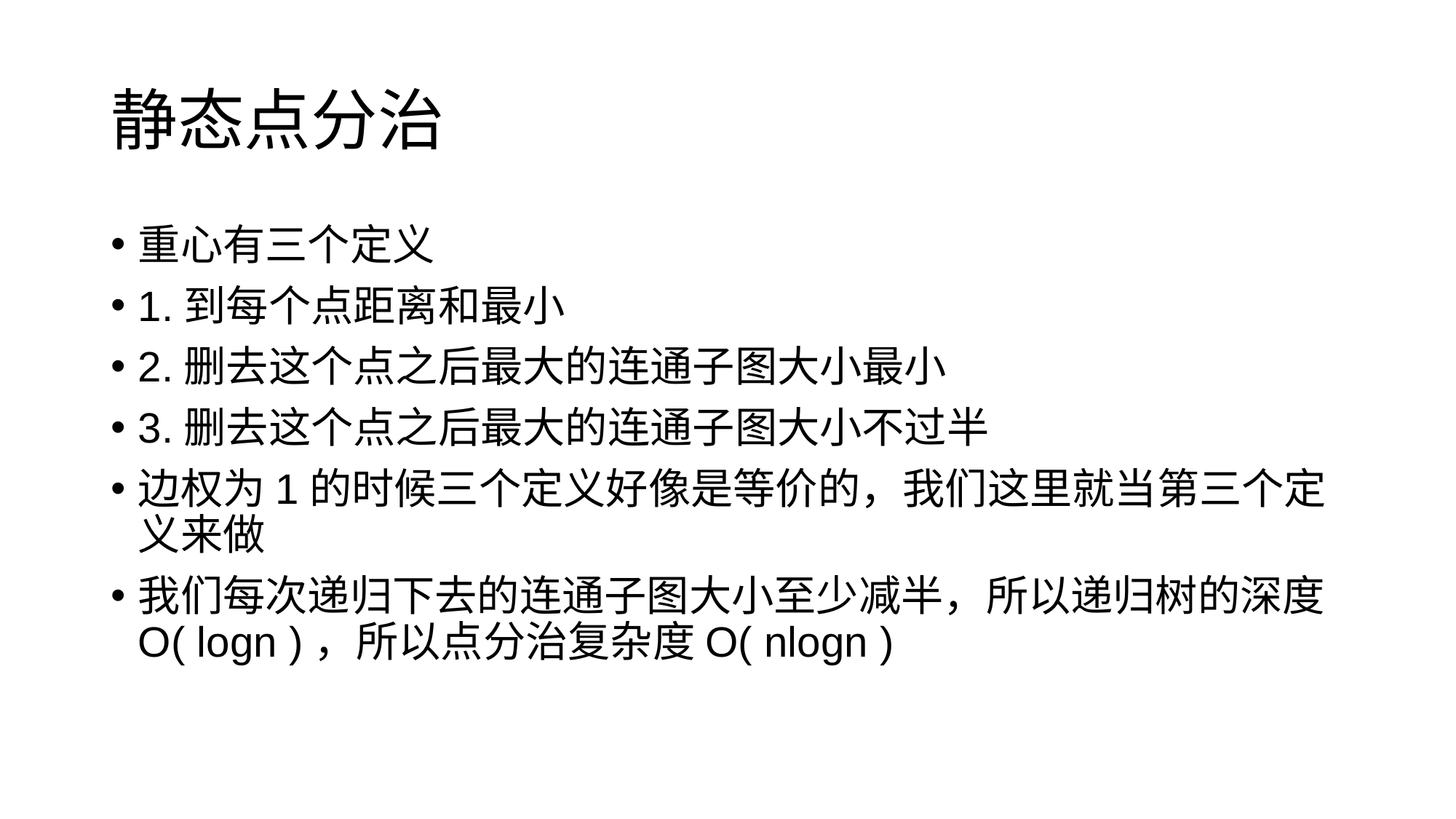

# 静态点分治
重心有三个定义
1.到每个点距离和最小
2.删去这个点之后最大的连通子图大小最小
3.删去这个点之后最大的连通子图大小不过半
边权为1的时候三个定义好像是等价的，我们这里就当第三个定义来做
我们每次递归下去的连通子图大小至少减半，所以递归树的深度O( logn )，所以点分治复杂度O( nlogn )